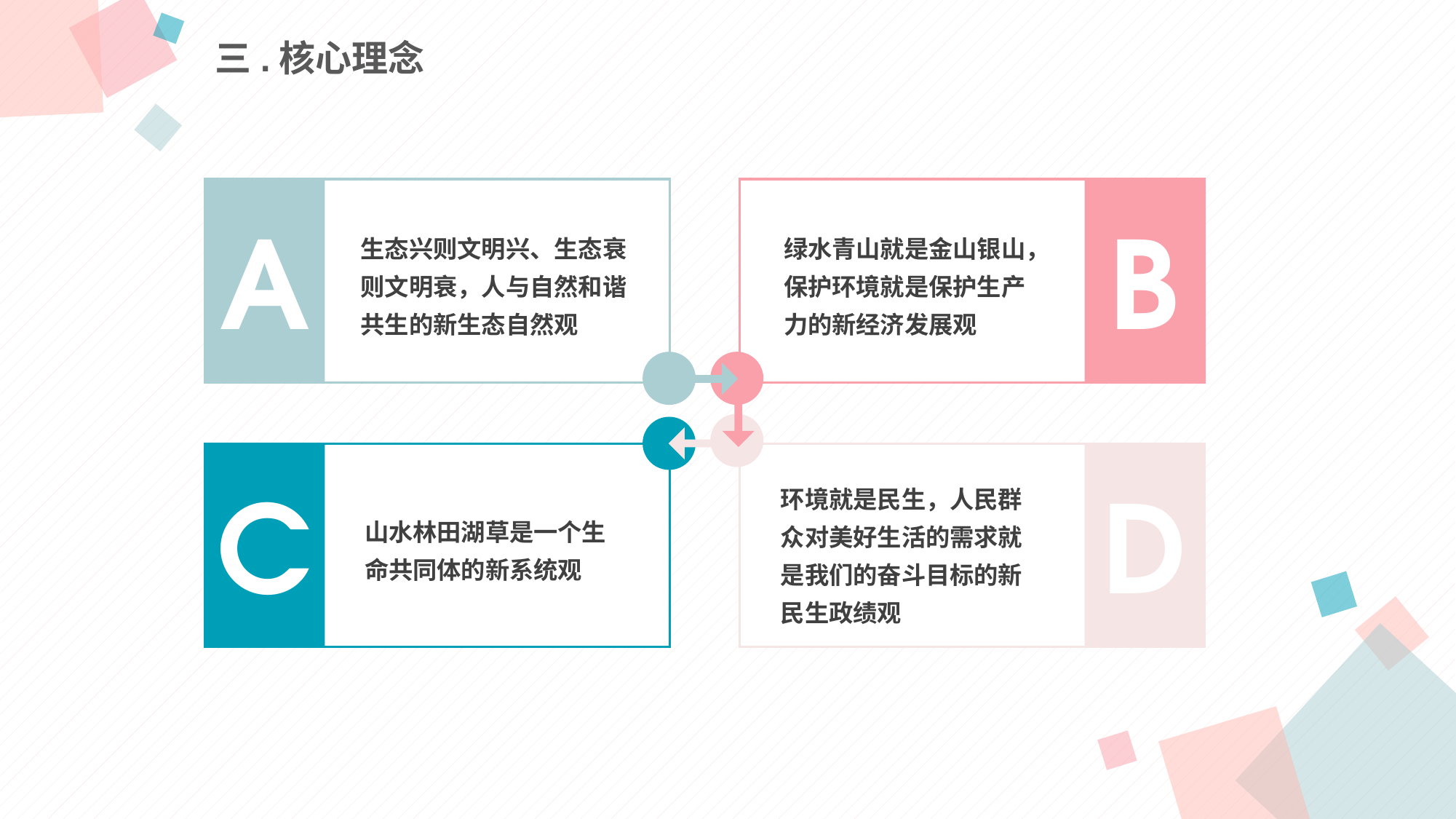

三.核心理念

A
B
绿水青山就是金山银山，保护环境就是保护生产力的新经济发展观
生态兴则文明兴、生态衰则文明衰，人与自然和谐共生的新生态自然观

C
D
环境就是民生，人民群众对美好生活的需求就是我们的奋斗目标的新民生政绩观
山水林田湖草是一个生命共同体的新系统观